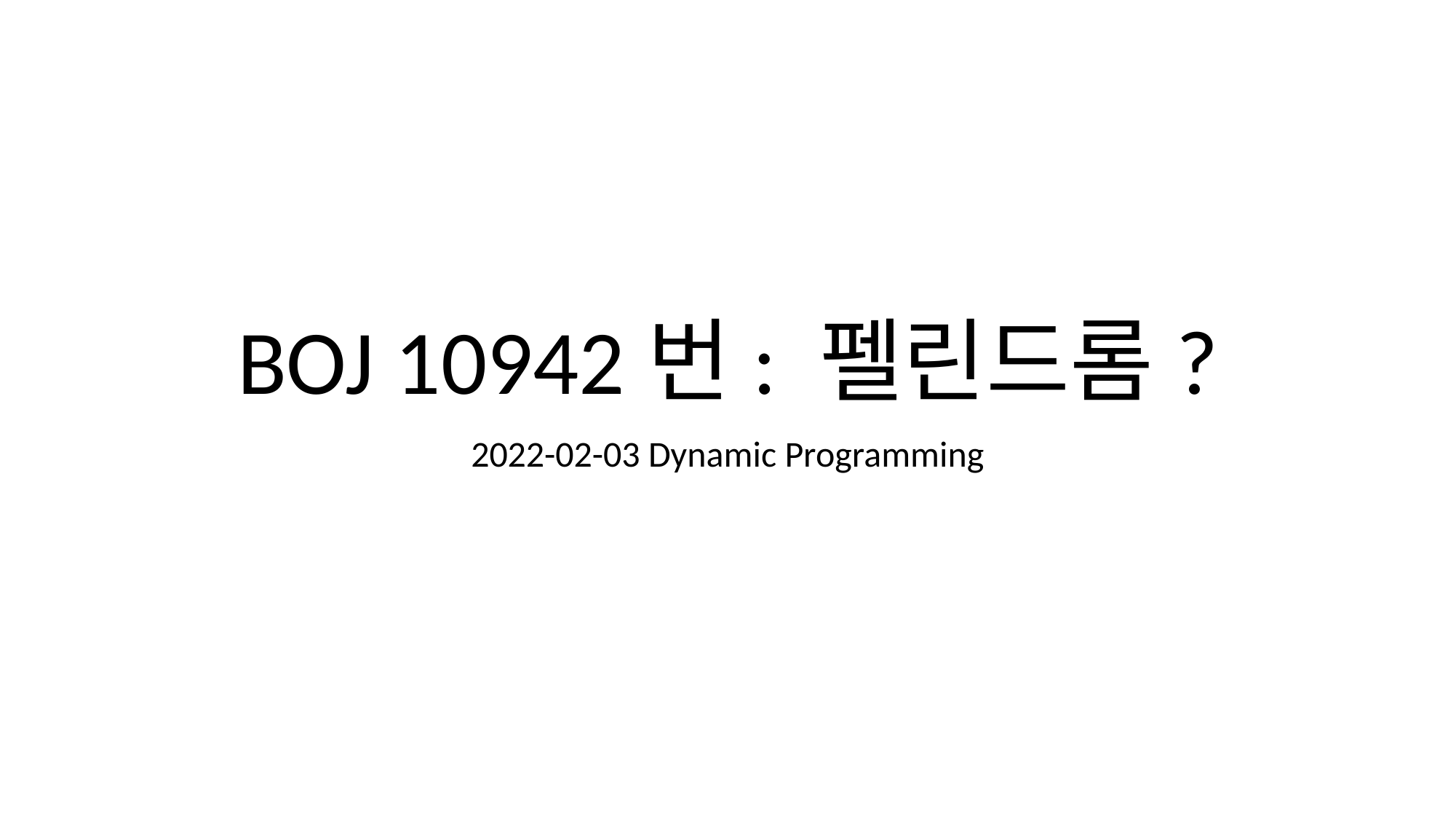

# BOJ 10942번: 펠린드롬?
2022-02-03 Dynamic Programming